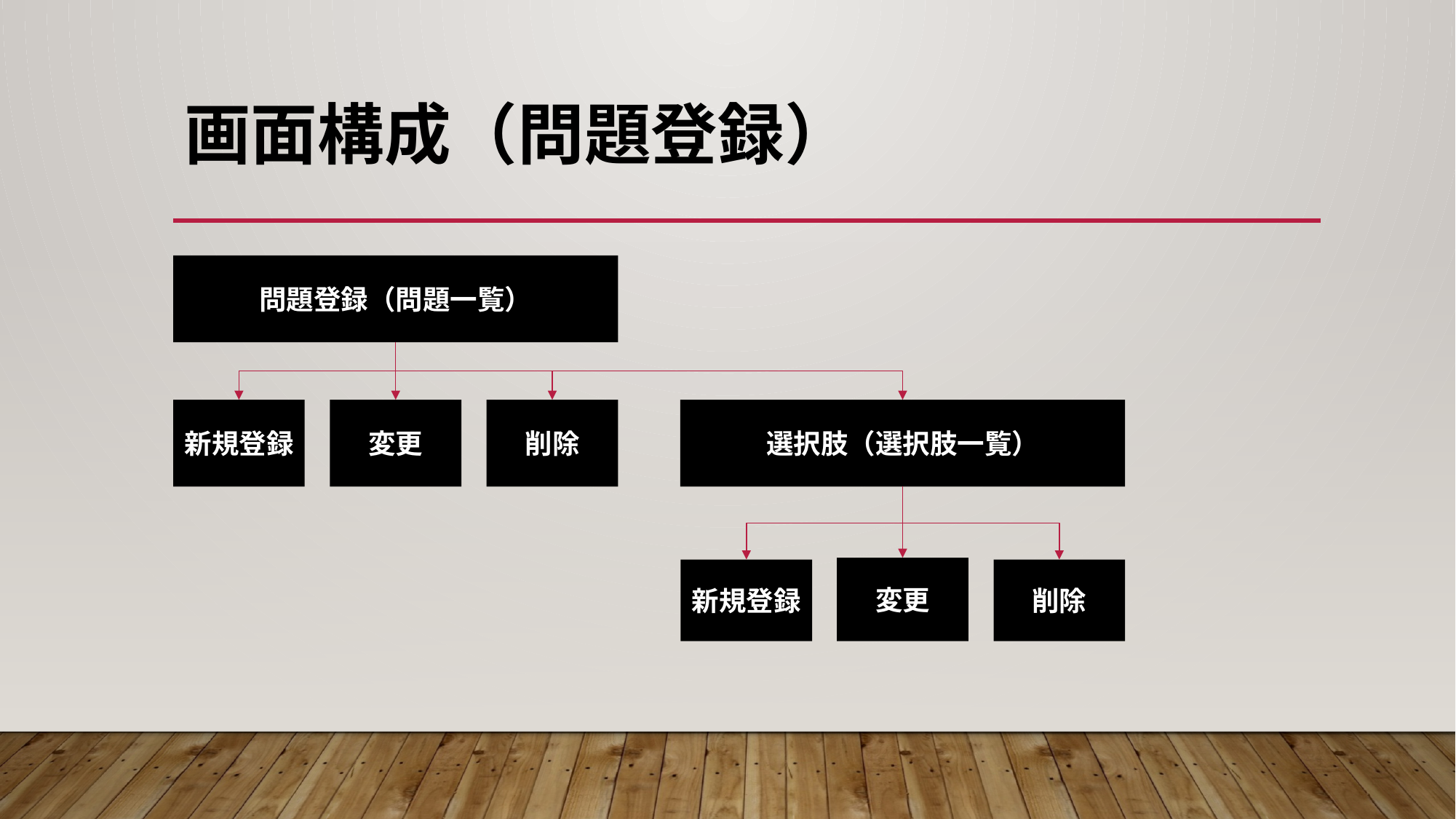

# 画面構成（問題登録）
問題登録（問題一覧）
変更
新規登録
選択肢（選択肢一覧）
削除
変更
新規登録
削除